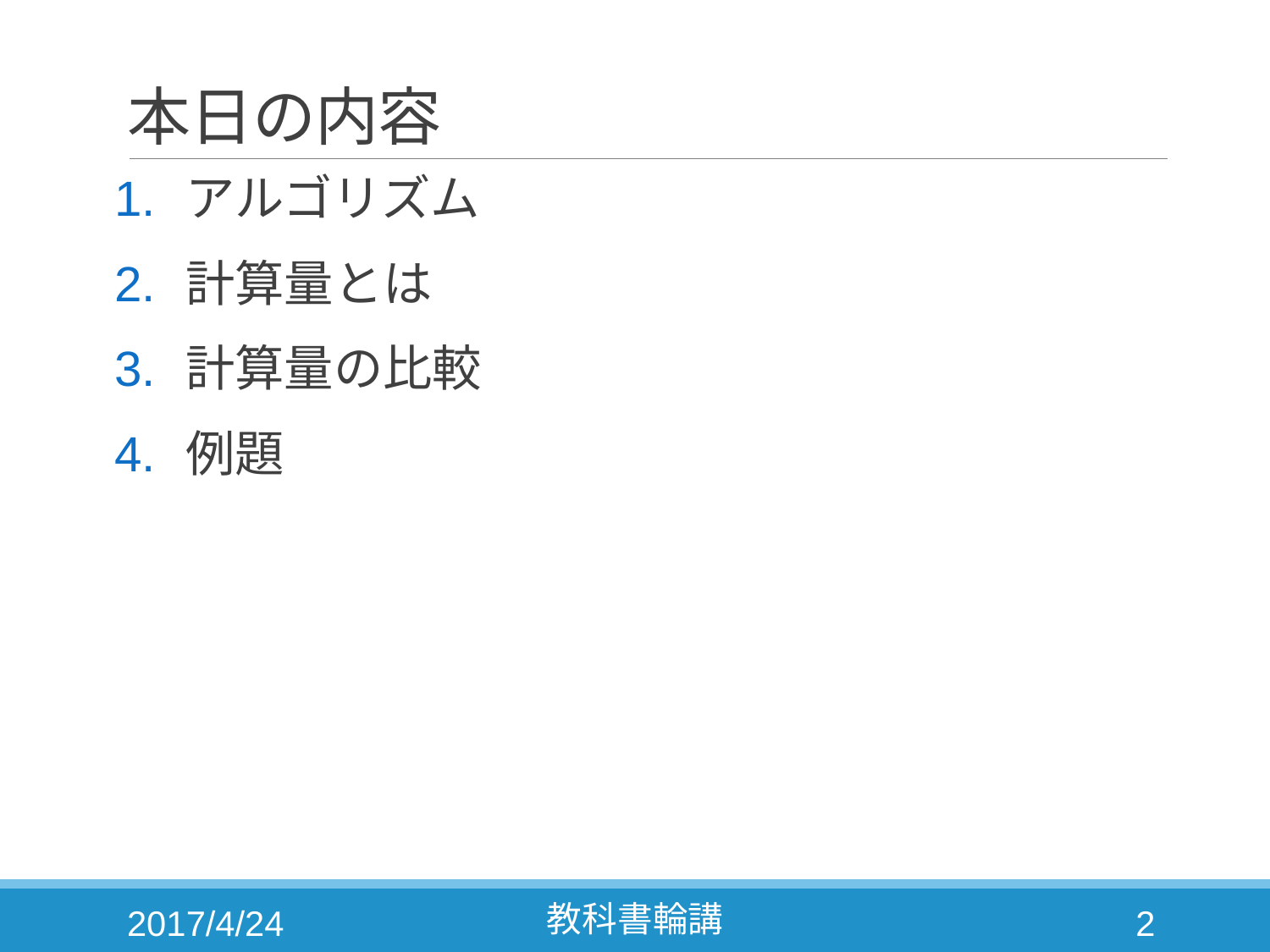

# 本日の内容
アルゴリズム
計算量とは
計算量の比較
例題

2017/4/24
教科書輪講
2